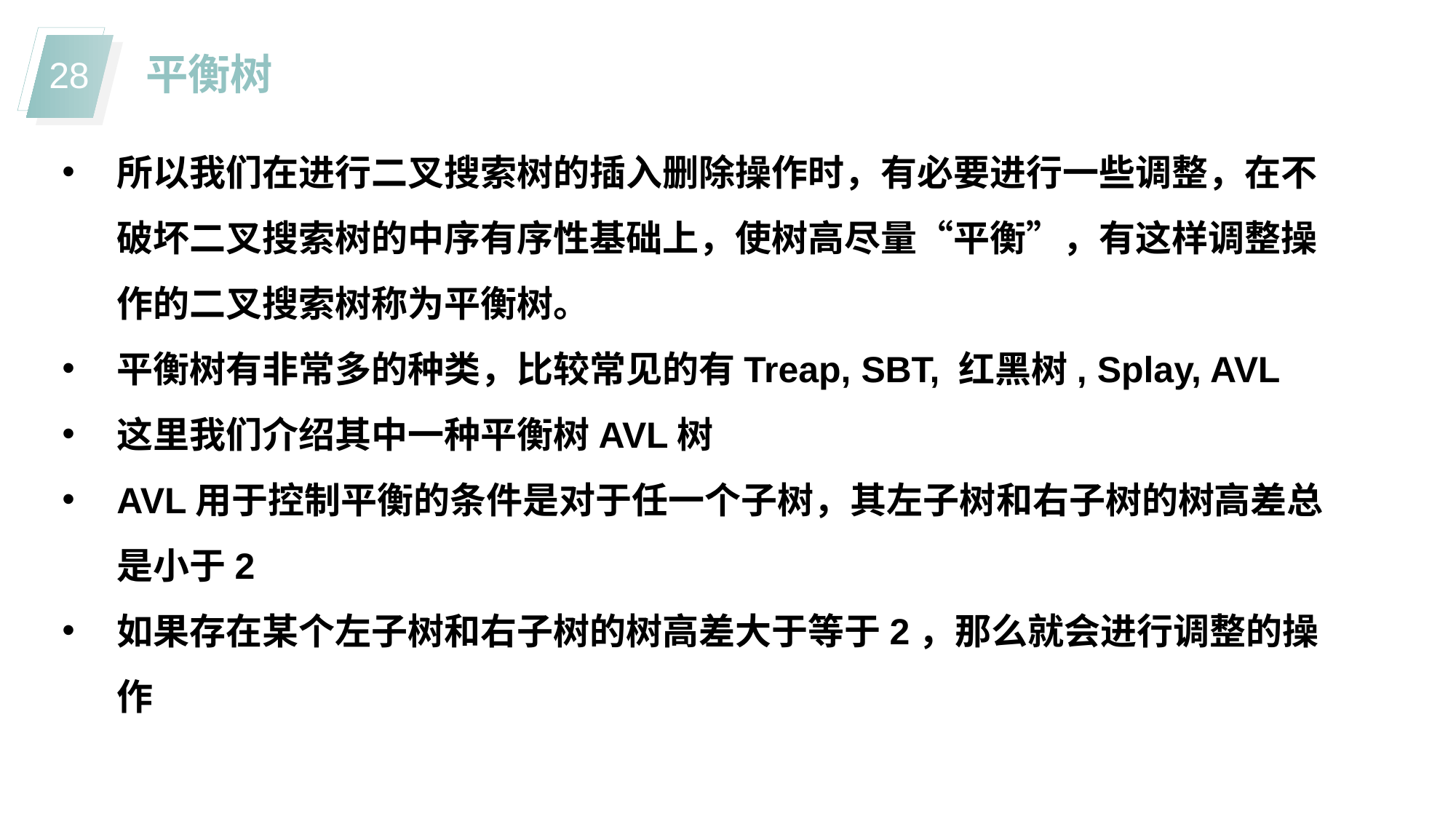

平衡树
所以我们在进行二叉搜索树的插入删除操作时，有必要进行一些调整，在不破坏二叉搜索树的中序有序性基础上，使树高尽量“平衡”，有这样调整操作的二叉搜索树称为平衡树。
平衡树有非常多的种类，比较常见的有Treap, SBT, 红黑树, Splay, AVL
这里我们介绍其中一种平衡树AVL树
AVL用于控制平衡的条件是对于任一个子树，其左子树和右子树的树高差总是小于2
如果存在某个左子树和右子树的树高差大于等于2，那么就会进行调整的操作